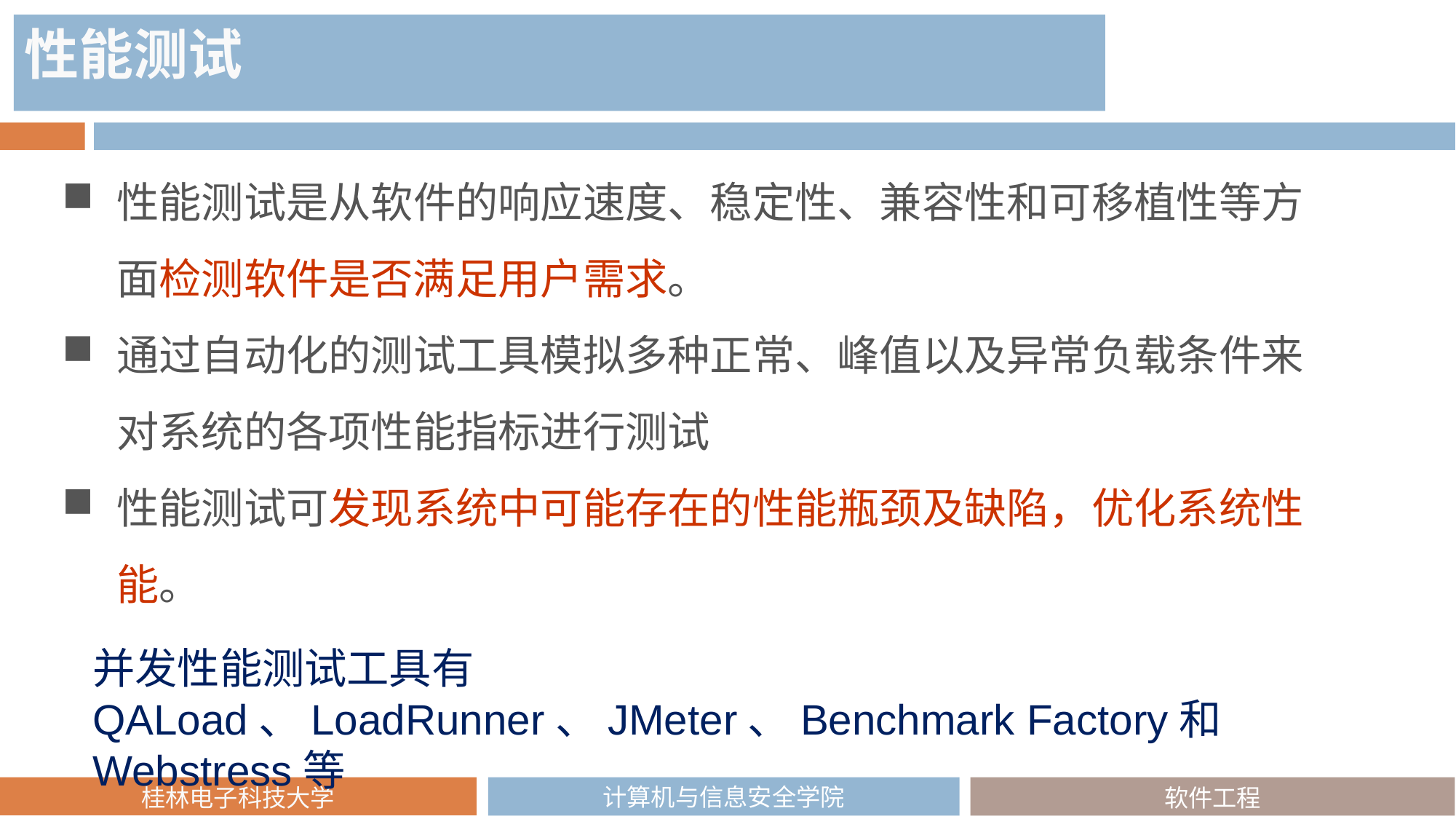

性能测试
性能测试是从软件的响应速度、稳定性、兼容性和可移植性等方面检测软件是否满足用户需求。
通过自动化的测试工具模拟多种正常、峰值以及异常负载条件来对系统的各项性能指标进行测试
性能测试可发现系统中可能存在的性能瓶颈及缺陷，优化系统性能。
并发性能测试工具有QALoad、LoadRunner、JMeter、Benchmark Factory和Webstress等